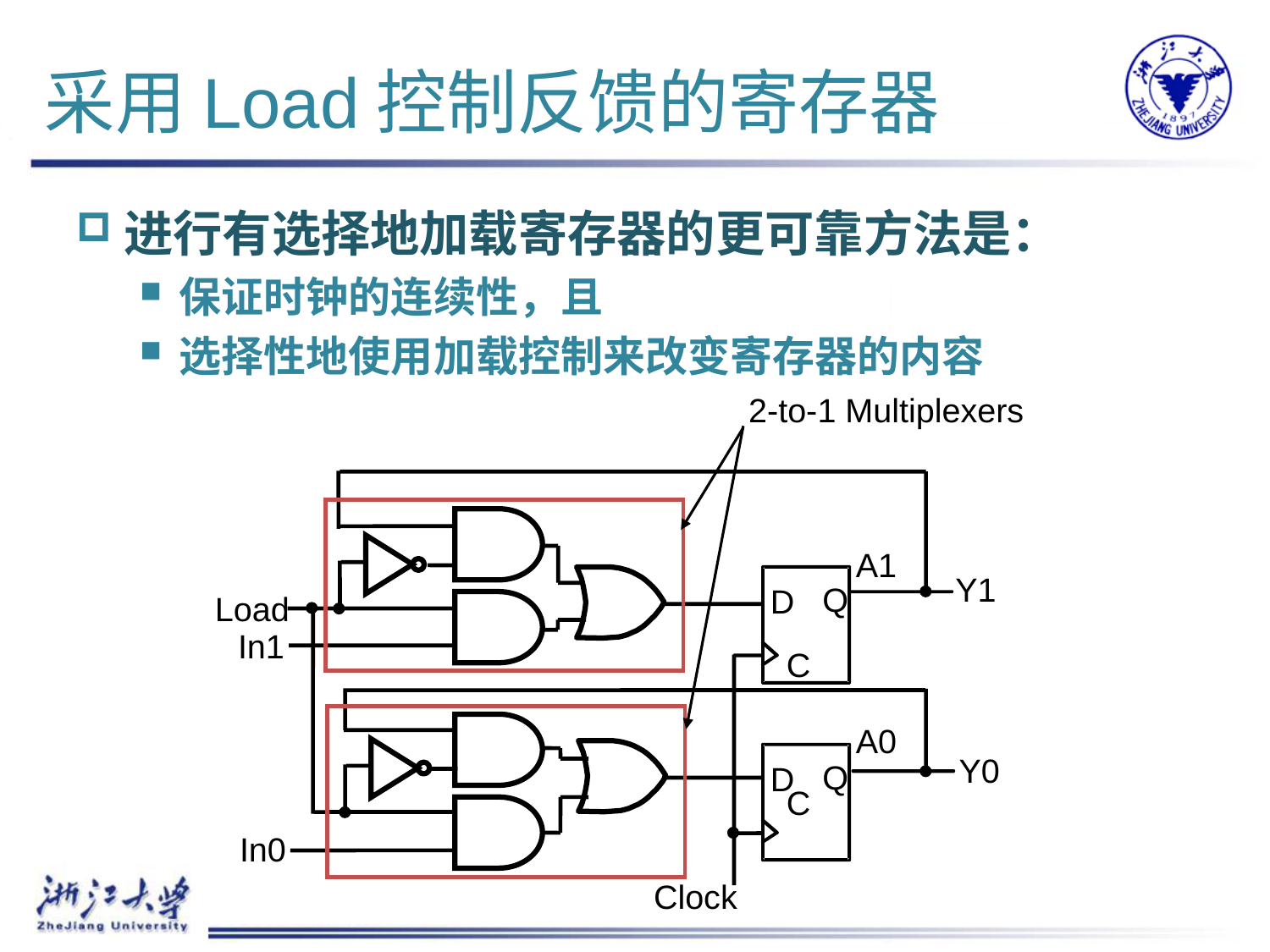

# 采用Load控制反馈的寄存器
进行有选择地加载寄存器的更可靠方法是：
保证时钟的连续性，且
选择性地使用加载控制来改变寄存器的内容

2-to-1 Multiplexers

A1

Y1
Q
D

Load

In1

C

A0

Y0
Q
D

C

In0

Clock